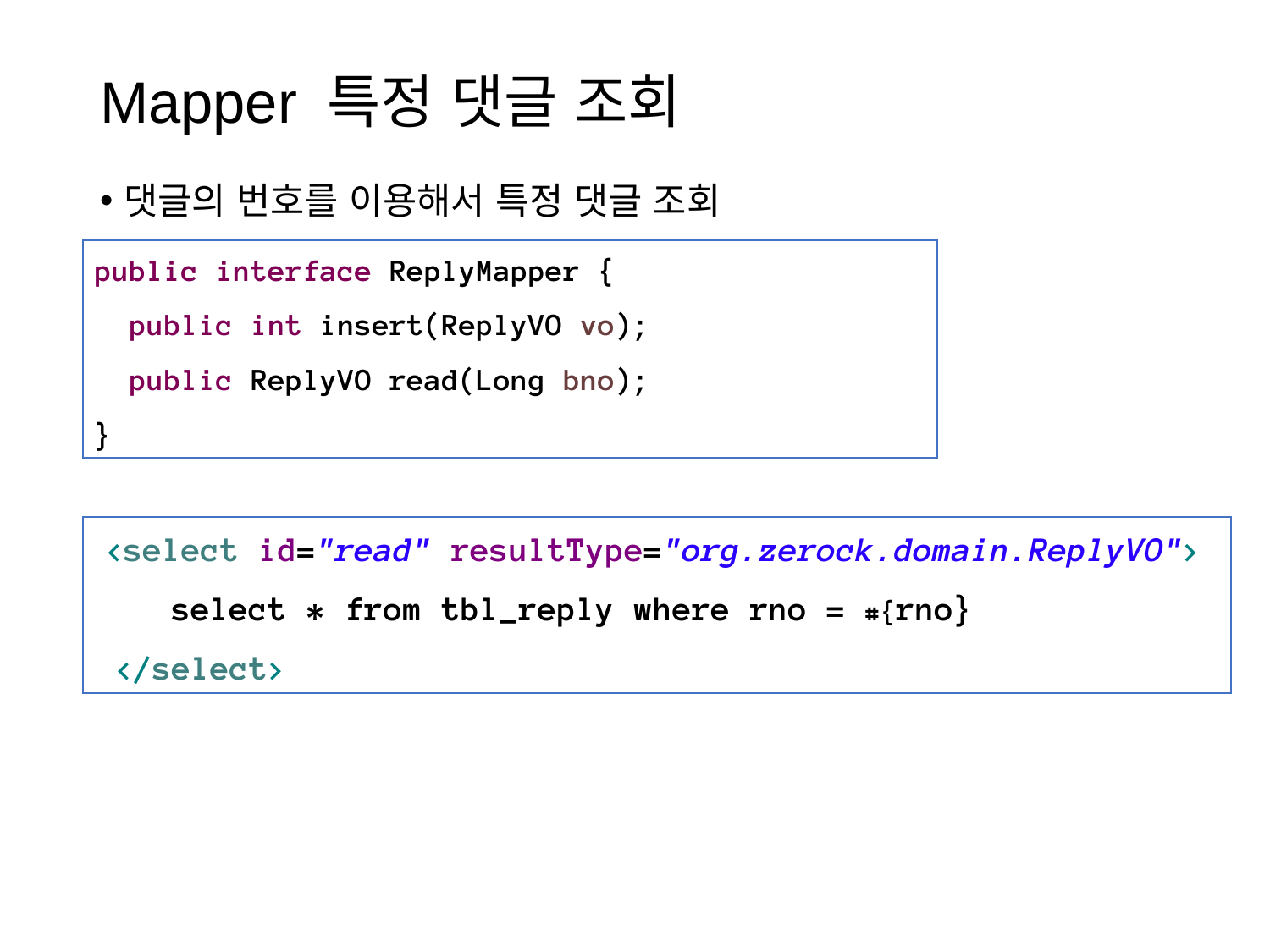

# Mapper 특정 댓글 조회
댓글의 번호를 이용해서 특정 댓글 조회
public interface ReplyMapper {
  public int insert(ReplyVO vo);
  public ReplyVO read(Long bno);
}
 <select id="read" resultType="org.zerock.domain.ReplyVO">
    select * from tbl_reply where rno = #{rno}
 </select>